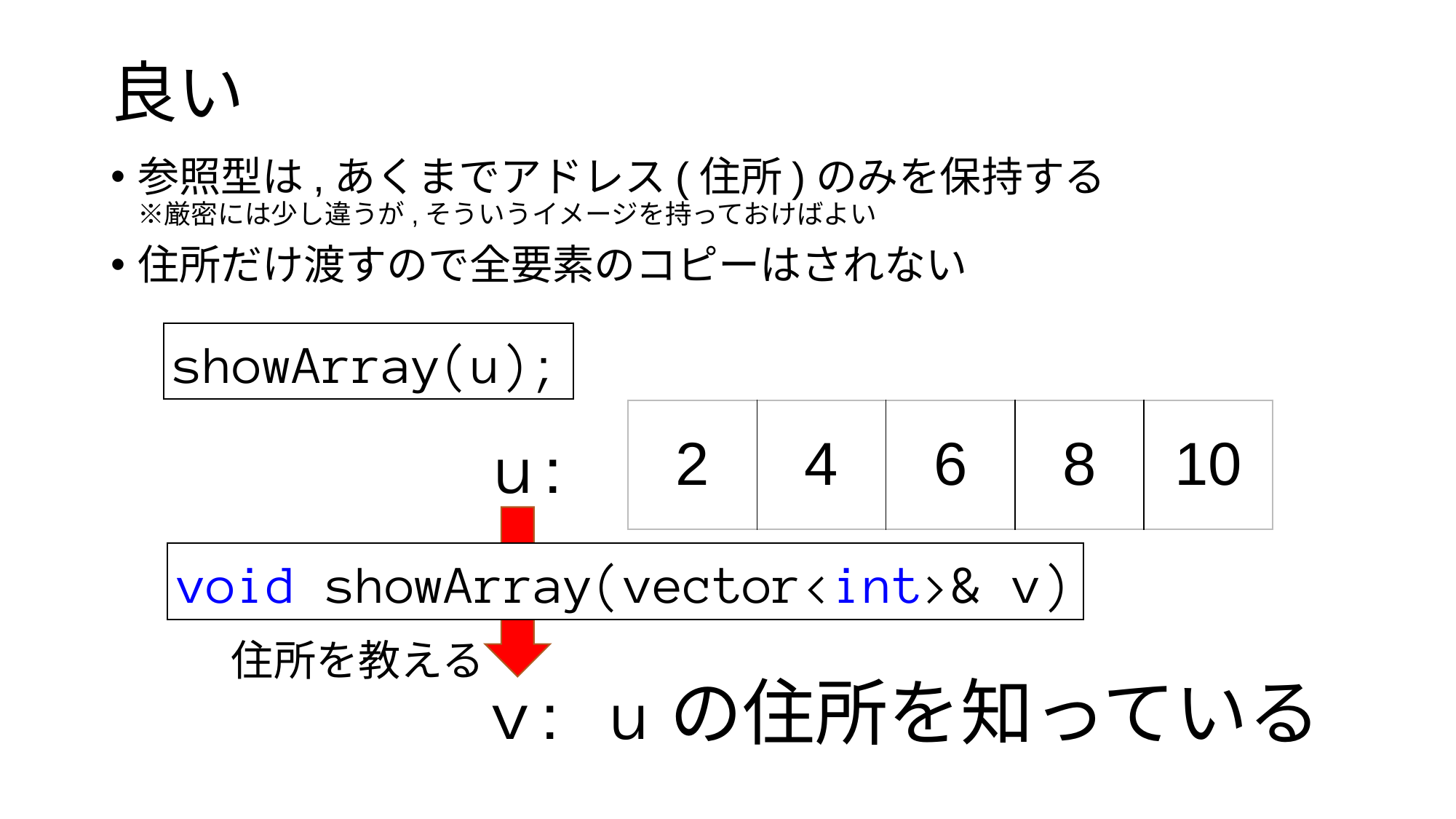

# 良い
参照型は,あくまでアドレス(住所)のみを保持する
※厳密には少し違うが,そういうイメージを持っておけばよい
住所だけ渡すので全要素のコピーはされない
showArray(u);
| 2 | 4 | 6 | 8 | 10 |
| --- | --- | --- | --- | --- |
u:

void showArray(vector<int>& v)
住所を教える
v: uの住所を知っている